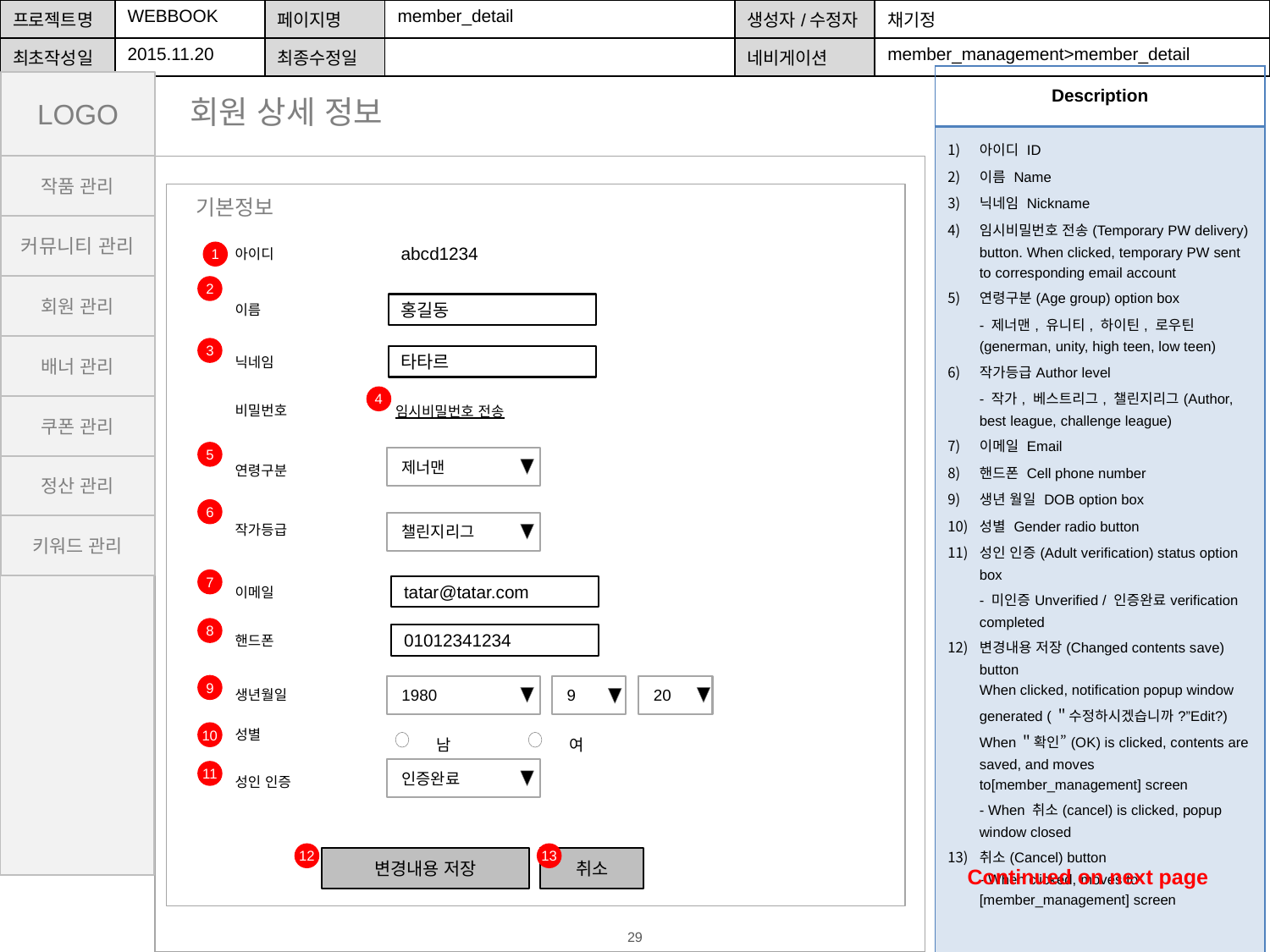

| 프로젝트명 | WEBBOOK | 페이지명 | member\_detail | 생성자/수정자 | 채기정 |
| --- | --- | --- | --- | --- | --- |
| 최초작성일 | 2015.11.20 | 최종수정일 |  | 네비게이션 | member\_management>member\_detail |
| Description |
| --- |
| 아이디 ID 이름 Name 닉네임 Nickname 임시비밀번호 전송(Temporary PW delivery) button. When clicked, temporary PW sent to corresponding email account 연령구분(Age group) option box - 제너맨, 유니티, 하이틴, 로우틴(generman, unity, high teen, low teen) 작가등급Author level - 작가, 베스트리그, 챌린지리그(Author, best league, challenge league) 이메일 Email 핸드폰 Cell phone number 생년 월일 DOB option box 성별 Gender radio button 성인 인증(Adult verification) status option box - 미인증Unverified / 인증완료verification completed 변경내용 저장(Changed contents save) button When clicked, notification popup window generated (＂수정하시겠습니까?”Edit?) When＂확인”(OK) is clicked, contents are saved, and moves to[member\_management] screen - When 취소(cancel) is clicked, popup window closed 취소(Cancel) button - When clicked, moves to [member\_management] screen |
LOGO
회원 상세 정보

작품 관리
기본정보

커뮤니티 관리
abcd1234
아이디
1
회원 관리
2
홍길동
이름
배너 관리
3
타타르
닉네임
4
비밀번호
쿠폰 관리
임시비밀번호 전송
5
제너맨
정산 관리
연령구분

6
챌린지리그
작가등급
키워드 관리

7
tatar@tatar.com
이메일
8
01012341234
핸드폰
9
1980
9
20
생년월일

남
여
성별
10

인증완료
11
성인 인증

12
13
변경내용 저장
취소
Continued on next page